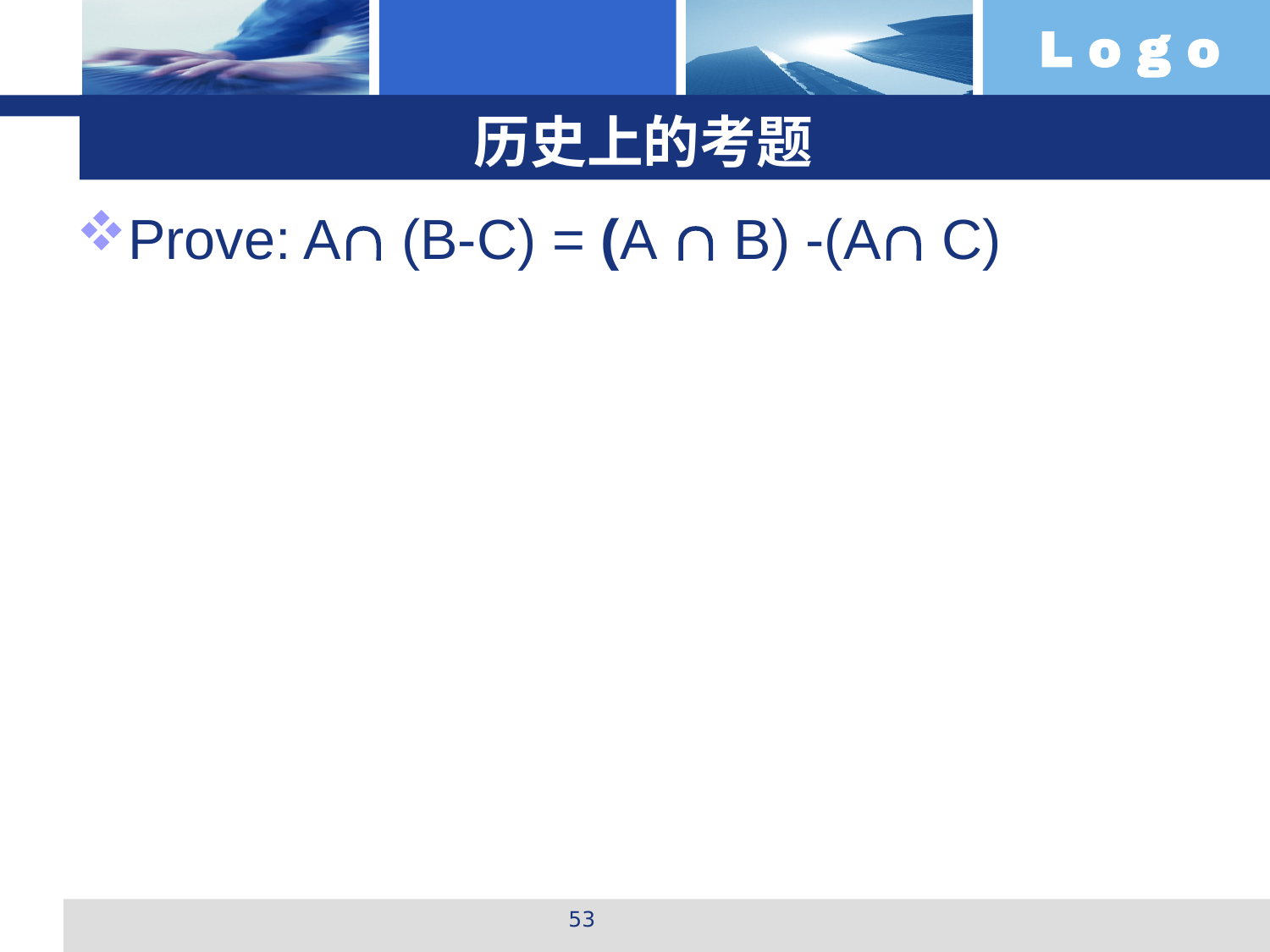

# 历史上的考题
Prove: A∩ (B-C) = (A ∩ B) -(A∩ C)
53